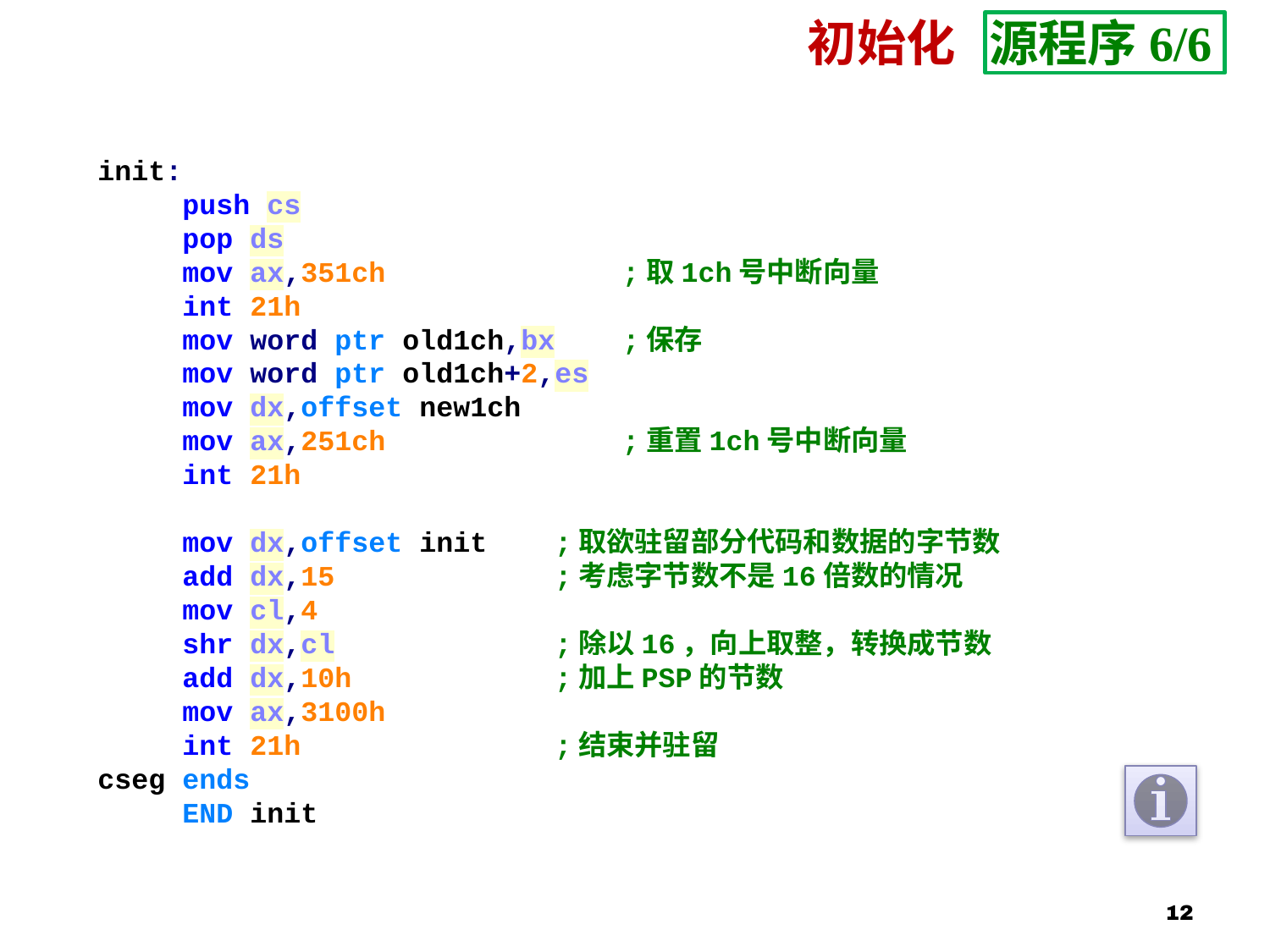

初始化   源程序6/6

init:
     push cs
     pop ds
     mov ax,351ch              ;取1ch号中断向量
     int 21h
     mov word ptr old1ch,bx    ;保存
     mov word ptr old1ch+2,es
     mov dx,offset new1ch
     mov ax,251ch              ;重置1ch号中断向量
     int 21h

     mov dx,offset init    ;取欲驻留部分代码和数据的字节数
     add dx,15             ;考虑字节数不是16倍数的情况
     mov cl,4
     shr dx,cl             ;除以16，向上取整，转换成节数
     add dx,10h            ;加上PSP的节数
     mov ax,3100h
     int 21h               ;结束并驻留
cseg ends
     END init

12